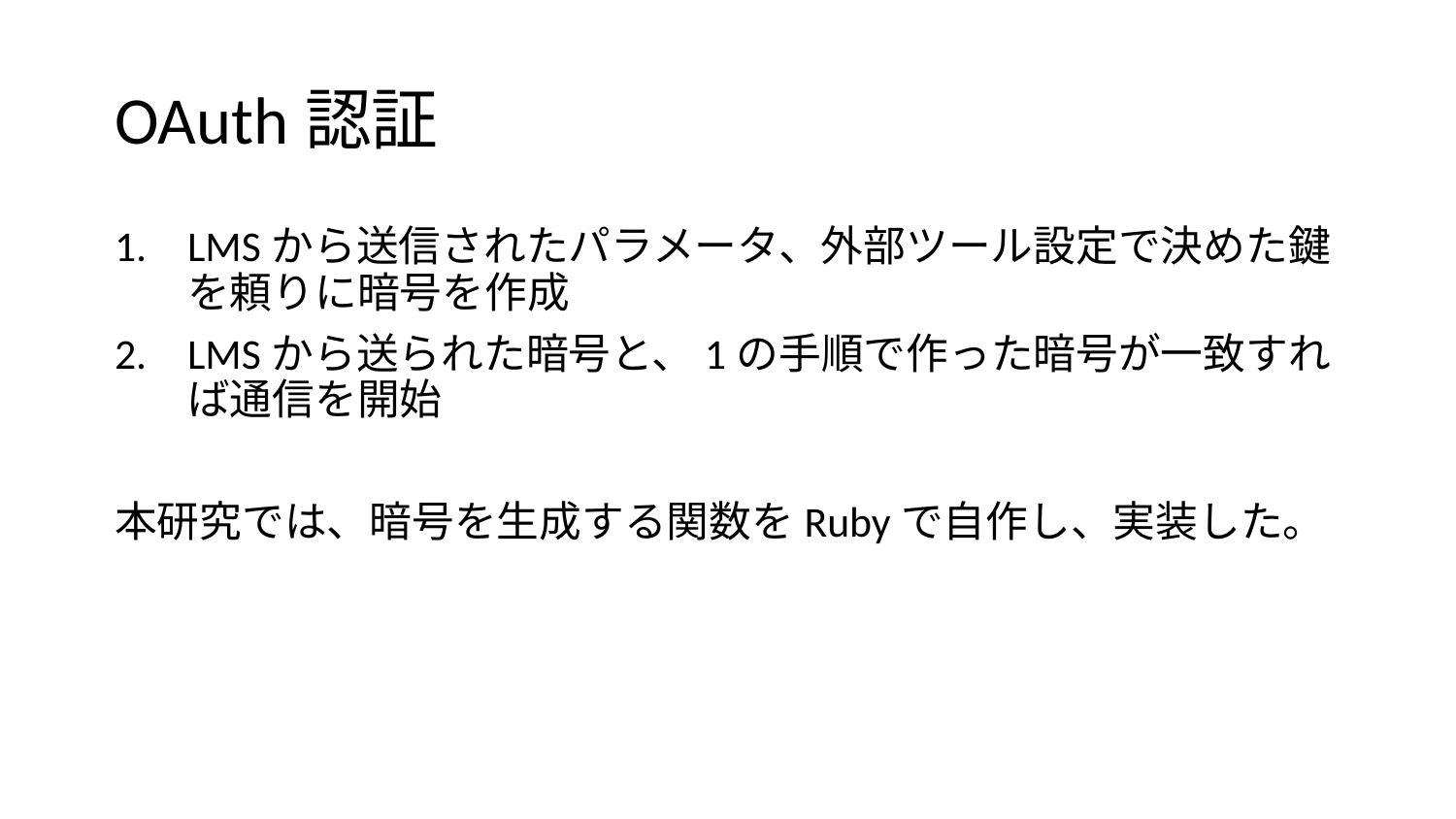

# OAuth認証
LMSから送信されたパラメータ、外部ツール設定で決めた鍵を頼りに暗号を作成
LMSから送られた暗号と、1の手順で作った暗号が一致すれば通信を開始

本研究では、暗号を生成する関数をRubyで自作し、実装した。